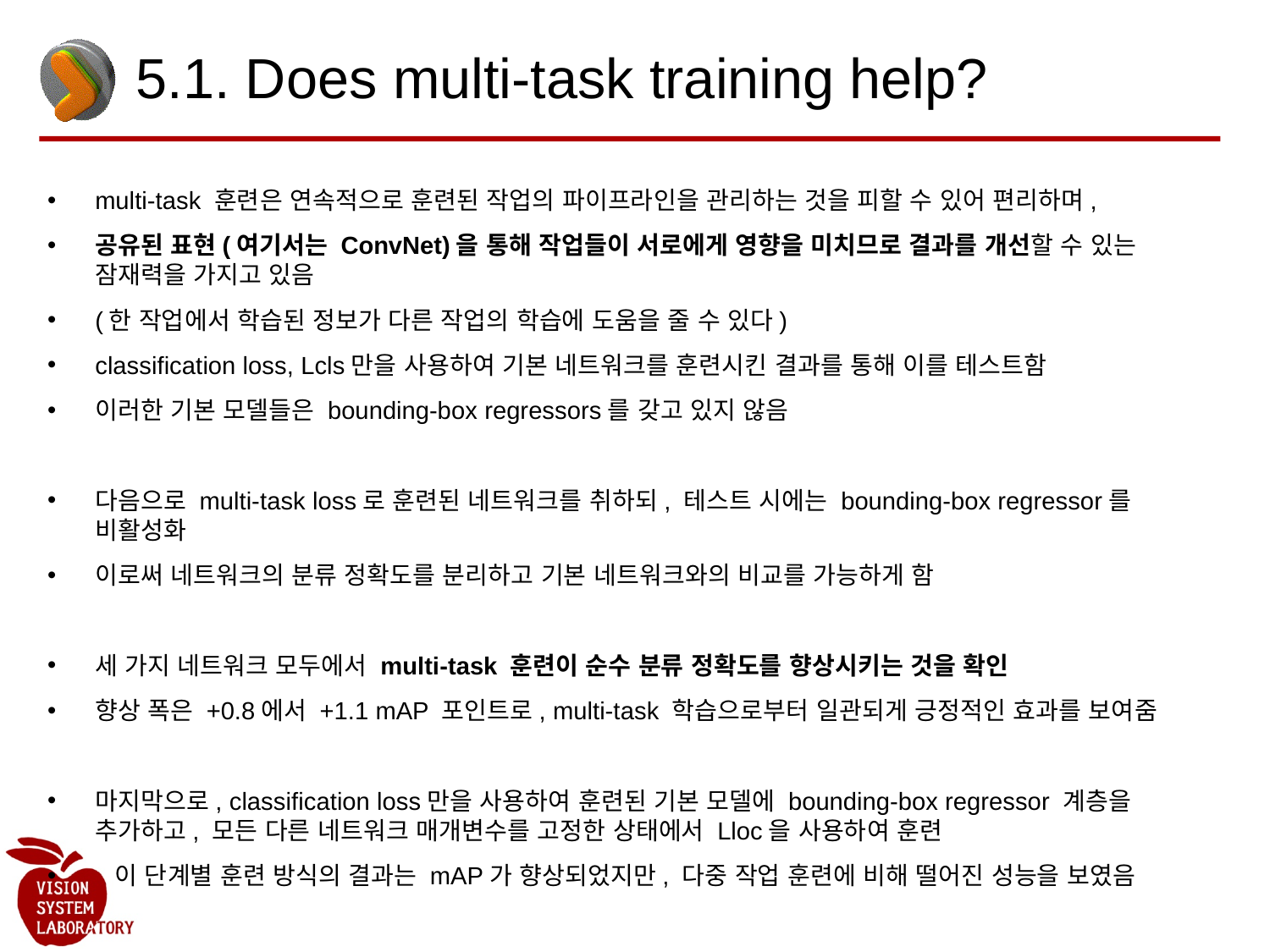

# 5.1. Does multi-task training help?
multi-task 훈련은 연속적으로 훈련된 작업의 파이프라인을 관리하는 것을 피할 수 있어 편리하며,
공유된 표현(여기서는 ConvNet)을 통해 작업들이 서로에게 영향을 미치므로 결과를 개선할 수 있는 잠재력을 가지고 있음
(한 작업에서 학습된 정보가 다른 작업의 학습에 도움을 줄 수 있다)
classification loss, Lcls만을 사용하여 기본 네트워크를 훈련시킨 결과를 통해 이를 테스트함
이러한 기본 모델들은 bounding-box regressors를 갖고 있지 않음

다음으로 multi-task loss로 훈련된 네트워크를 취하되, 테스트 시에는 bounding-box regressor를 비활성화
이로써 네트워크의 분류 정확도를 분리하고 기본 네트워크와의 비교를 가능하게 함

세 가지 네트워크 모두에서 multi-task 훈련이 순수 분류 정확도를 향상시키는 것을 확인
향상 폭은 +0.8에서 +1.1 mAP 포인트로, multi-task 학습으로부터 일관되게 긍정적인 효과를 보여줌

마지막으로, classification loss만을 사용하여 훈련된 기본 모델에 bounding-box regressor 계층을 추가하고, 모든 다른 네트워크 매개변수를 고정한 상태에서 Lloc을 사용하여 훈련
  이 단계별 훈련 방식의 결과는 mAP가 향상되었지만, 다중 작업 훈련에 비해 떨어진 성능을 보였음